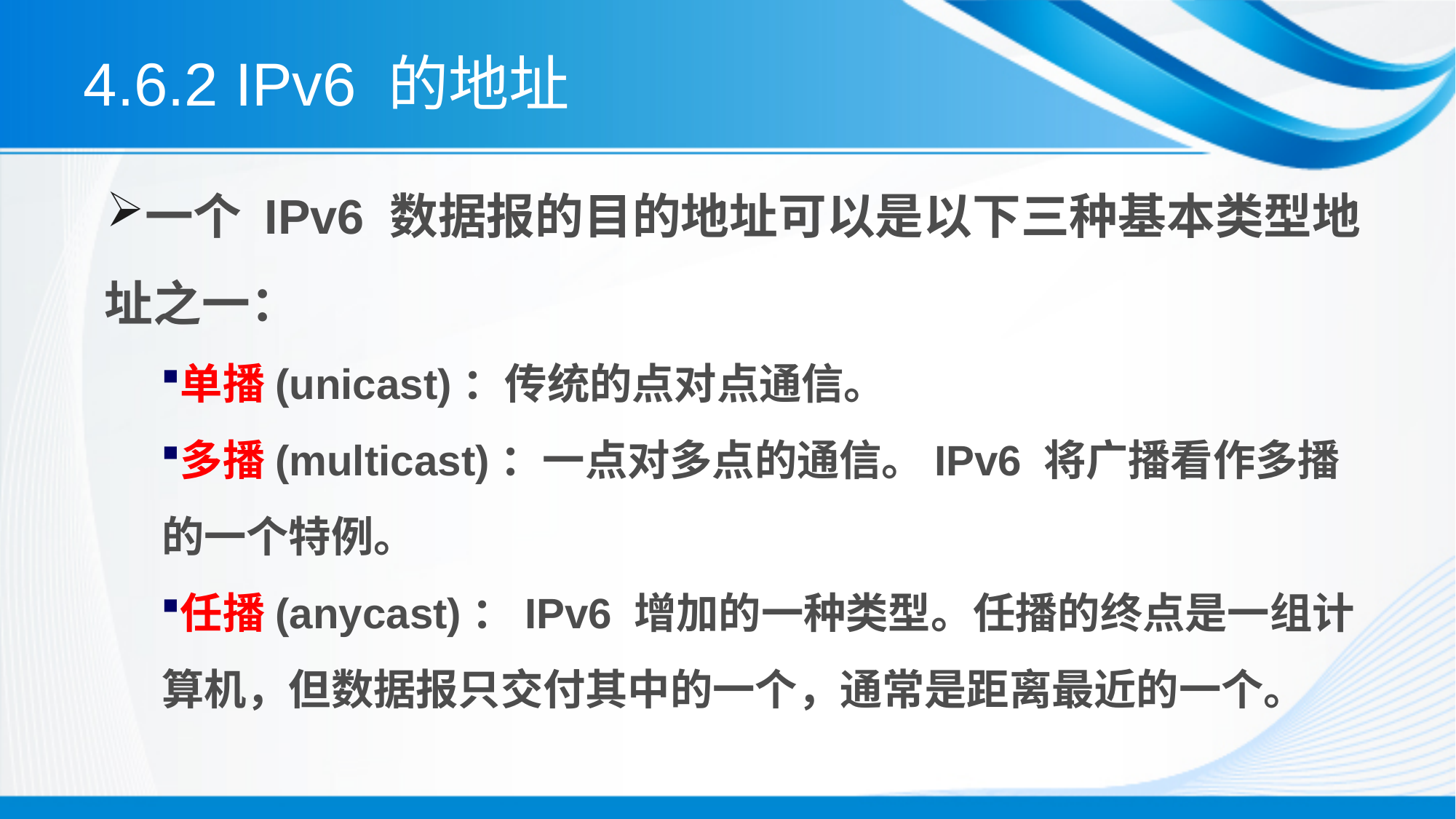

# 4.6.2 IPv6 的地址
一个 IPv6 数据报的目的地址可以是以下三种基本类型地址之一：
单播(unicast)：传统的点对点通信。
多播(multicast)：一点对多点的通信。IPv6 将广播看作多播的一个特例。
任播(anycast)：IPv6 增加的一种类型。任播的终点是一组计算机，但数据报只交付其中的一个，通常是距离最近的一个。